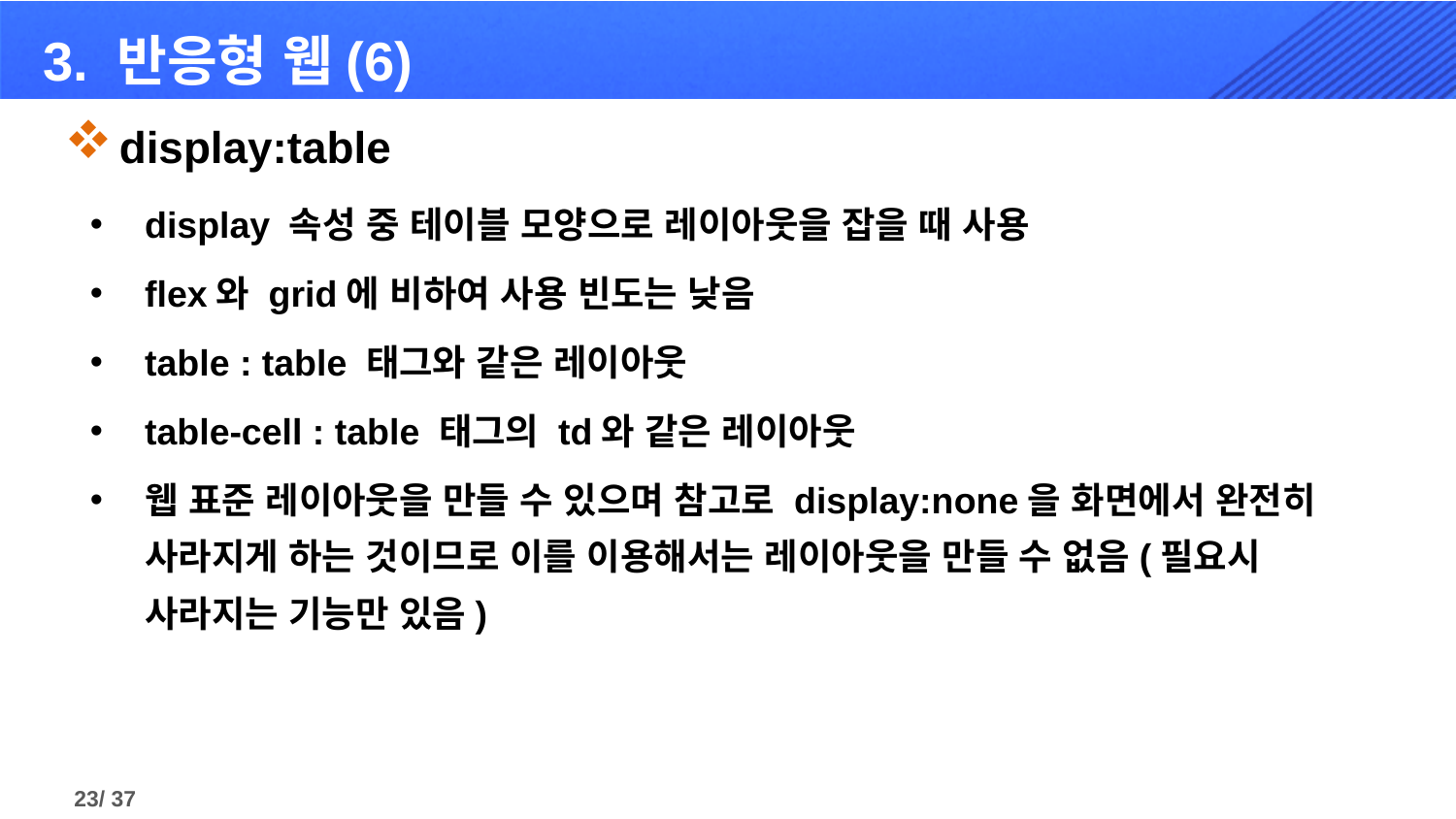

# 3. 반응형 웹(6)
display:table
display 속성 중 테이블 모양으로 레이아웃을 잡을 때 사용
flex와 grid에 비하여 사용 빈도는 낮음
table : table 태그와 같은 레이아웃
table-cell : table 태그의 td와 같은 레이아웃
웹 표준 레이아웃을 만들 수 있으며 참고로 display:none을 화면에서 완전히 사라지게 하는 것이므로 이를 이용해서는 레이아웃을 만들 수 없음(필요시 사라지는 기능만 있음)